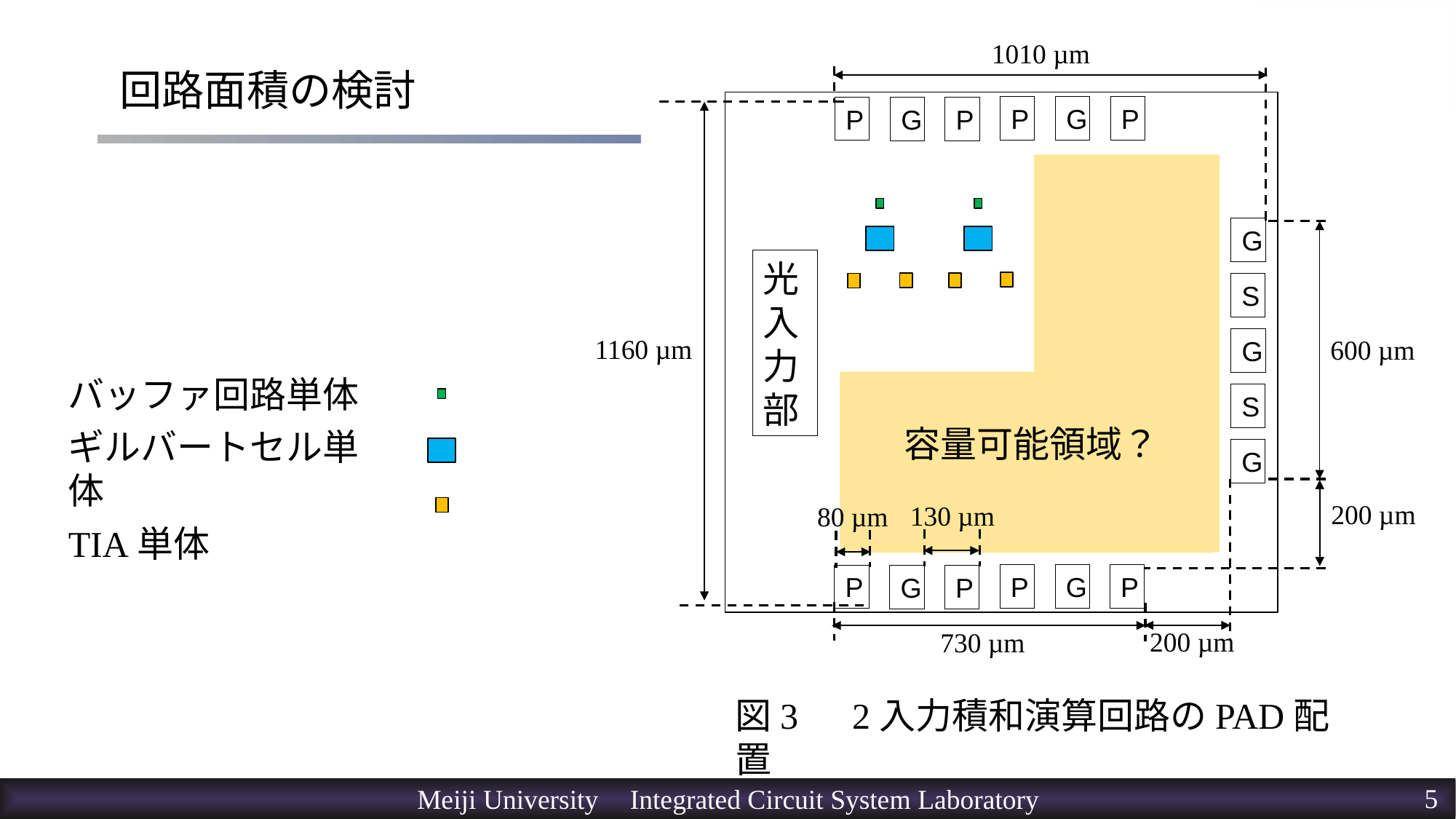

1010 µm
# 回路面積の検討

P
G
P
P
G
P

G

光入力部

S
1160 µm
600 µm
G
バッファ回路単体
ギルバートセル単体
TIA単体

S

容量可能領域？

G
200 µm
130 µm
80 µm

P
G
P
P
G
P
200 µm
730 µm
図3　2入力積和演算回路のPAD配置